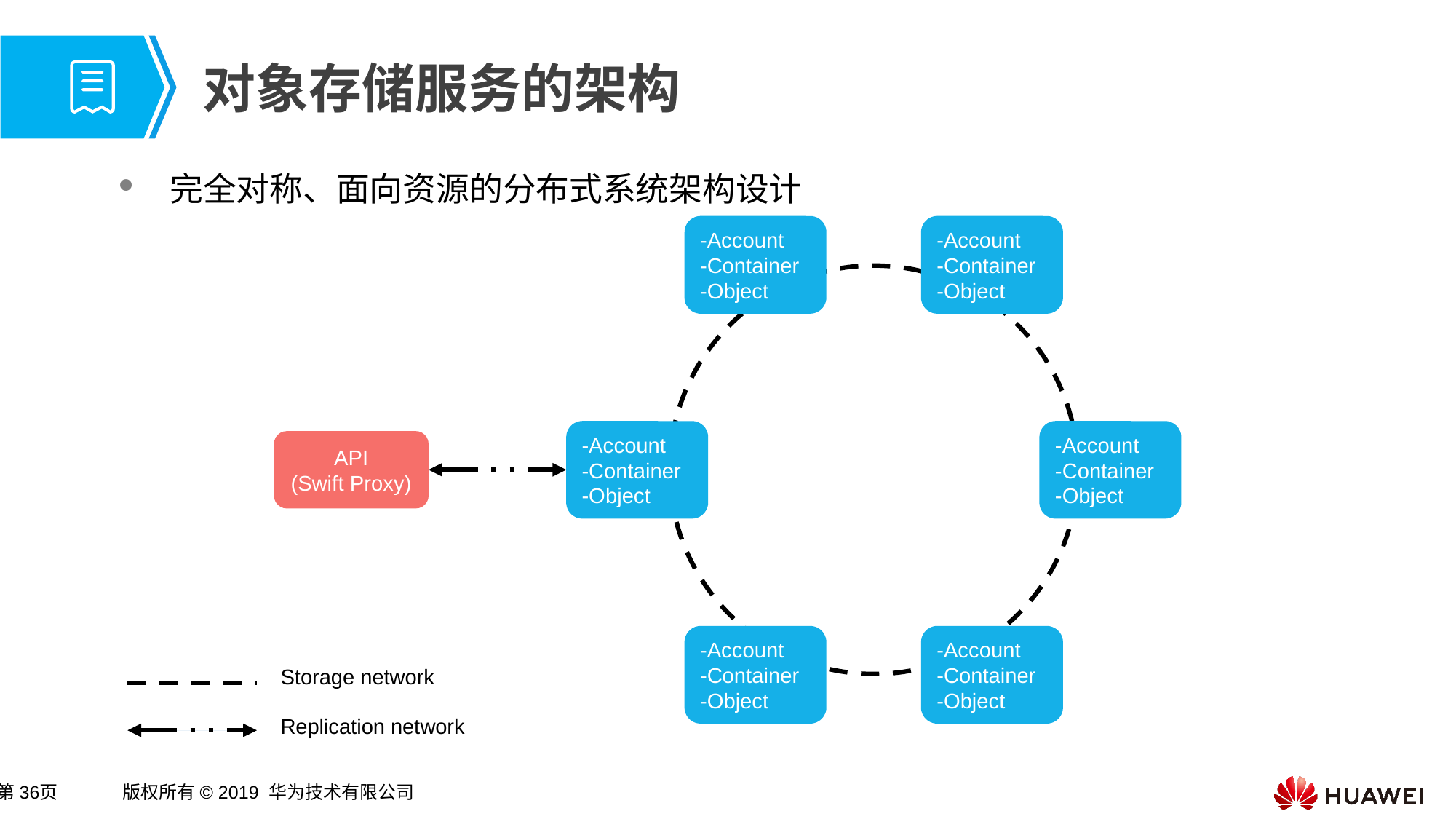

# 对象存储服务的架构
 完全对称、面向资源的分布式系统架构设计
-Account
-Container
-Object
-Account
-Container
-Object
-Account
-Container
-Object
-Account
-Container
-Object
-Account
-Container
-Object
-Account
-Container
-Object

API
(Swift Proxy)
Storage network

Replication network